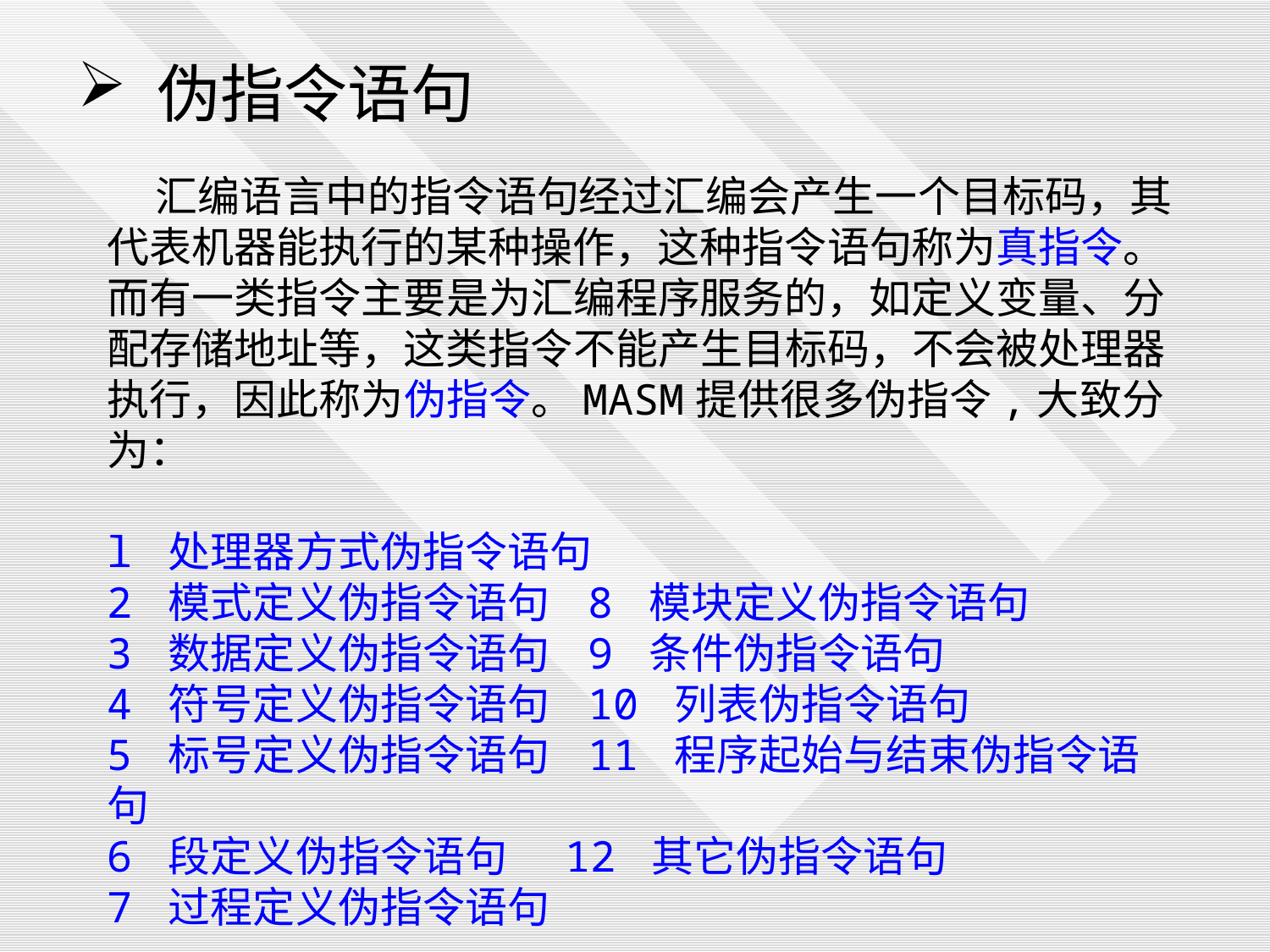

伪指令语句
    汇编语言中的指令语句经过汇编会产生一个目标码，其代表机器能执行的某种操作，这种指令语句称为真指令。而有一类指令主要是为汇编程序服务的，如定义变量、分配存储地址等，这类指令不能产生目标码，不会被处理器执行，因此称为伪指令。MASM提供很多伪指令,大致分为：

l 处理器方式伪指令语句
2 模式定义伪指令语句   8 模块定义伪指令语句
3 数据定义伪指令语句   9 条件伪指令语句
4 符号定义伪指令语句   10 列表伪指令语句
5 标号定义伪指令语句   11 程序起始与结束伪指令语句
6 段定义伪指令语句     12 其它伪指令语句
7 过程定义伪指令语句